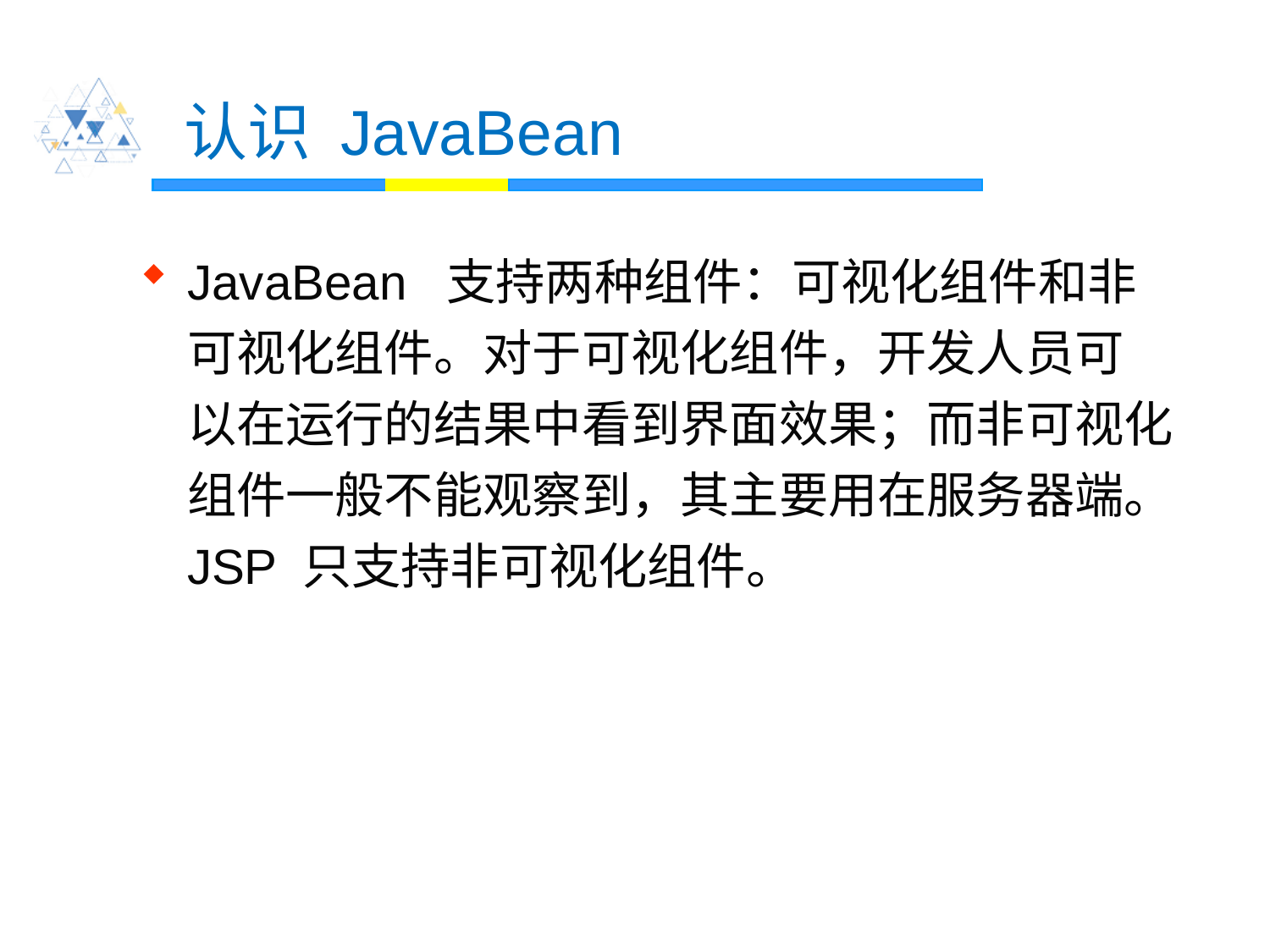

# 认识 JavaBean
JavaBean  支持两种组件：可视化组件和非可视化组件。对于可视化组件，开发人员可 以在运行的结果中看到界面效果；而非可视化组件一般不能观察到，其主要用在服务器端。 JSP 只支持非可视化组件。